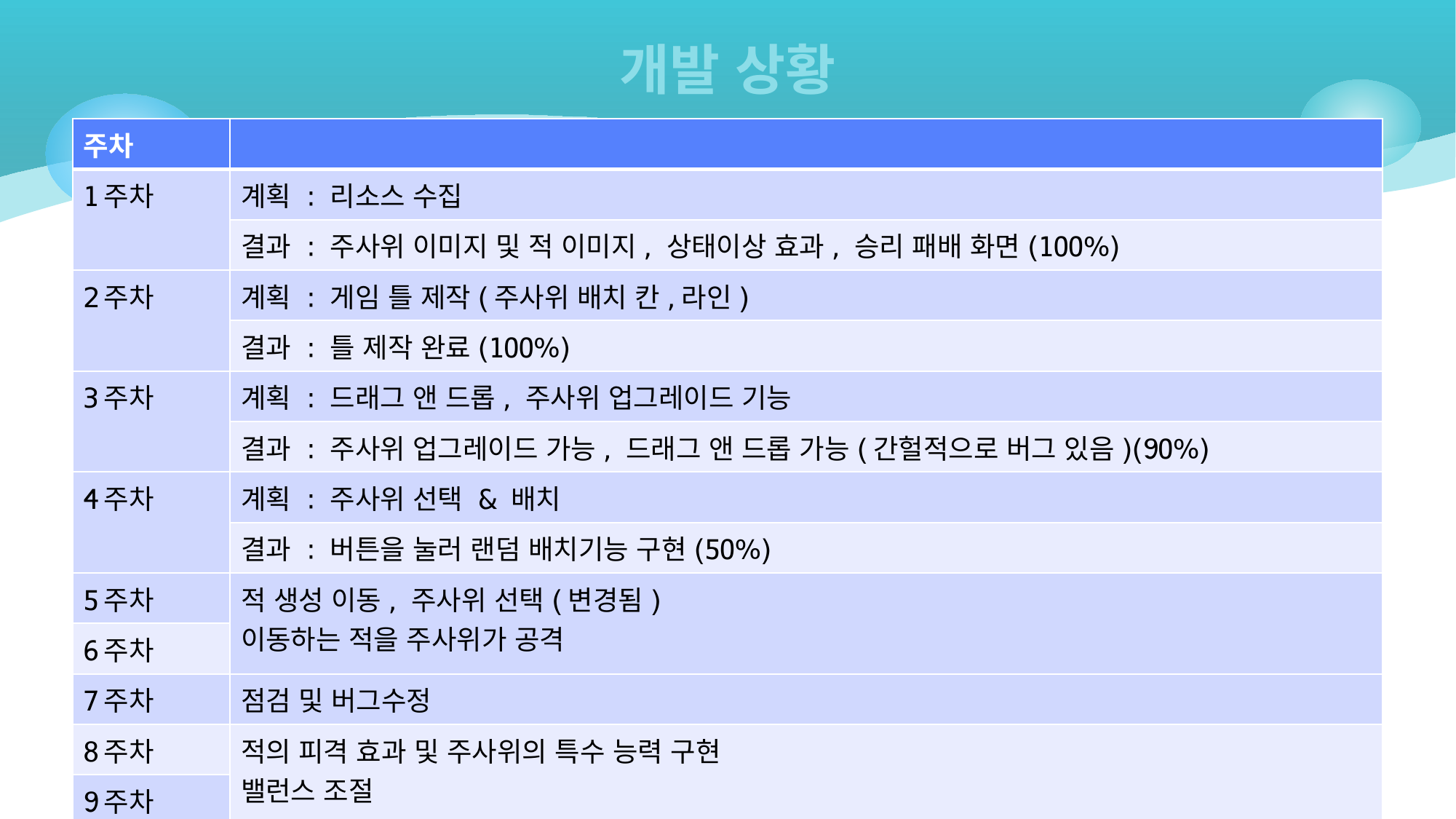

# 개발 상황
| 주차 |  |
| --- | --- |
| 1주차 | 계획 : 리소스 수집 |
|  | 결과 : 주사위 이미지 및 적 이미지, 상태이상 효과, 승리 패배 화면(100%) |
| 2주차 | 계획 : 게임 틀 제작(주사위 배치 칸,라인) |
|  | 결과 : 틀 제작 완료(100%) |
| 3주차 | 계획 : 드래그 앤 드롭, 주사위 업그레이드 기능 |
|  | 결과 : 주사위 업그레이드 가능, 드래그 앤 드롭 가능(간헐적으로 버그 있음)(90%) |
| 4주차 | 계획 : 주사위 선택 & 배치 |
|  | 결과 : 버튼을 눌러 랜덤 배치기능 구현(50%) |
| 5주차 | 적 생성 이동, 주사위 선택(변경됨) 이동하는 적을 주사위가 공격 |
| 6주차 |  |
| 7주차 | 점검 및 버그수정 |
| 8주차 | 적의 피격 효과 및 주사위의 특수 능력 구현 밸런스 조절 |
| 9주차 |  |
| 10주차 | 피드백&마무리 |